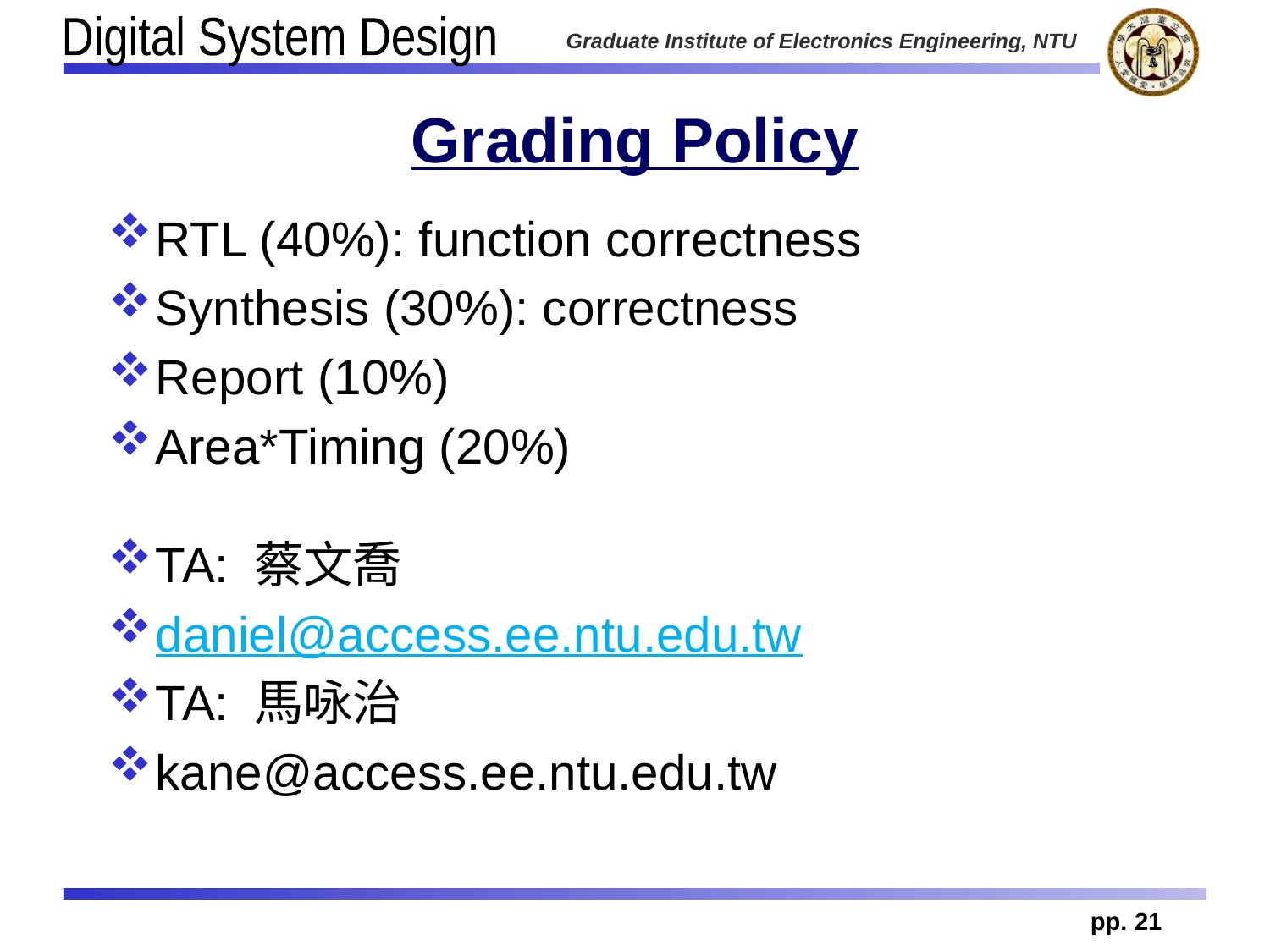

# Grading Policy
RTL (40%): function correctness
Synthesis (30%): correctness
Report (10%)
Area*Timing (20%)

TA: 蔡文喬
daniel@access.ee.ntu.edu.tw
TA: 馬咏治
kane@access.ee.ntu.edu.tw

pp. 21